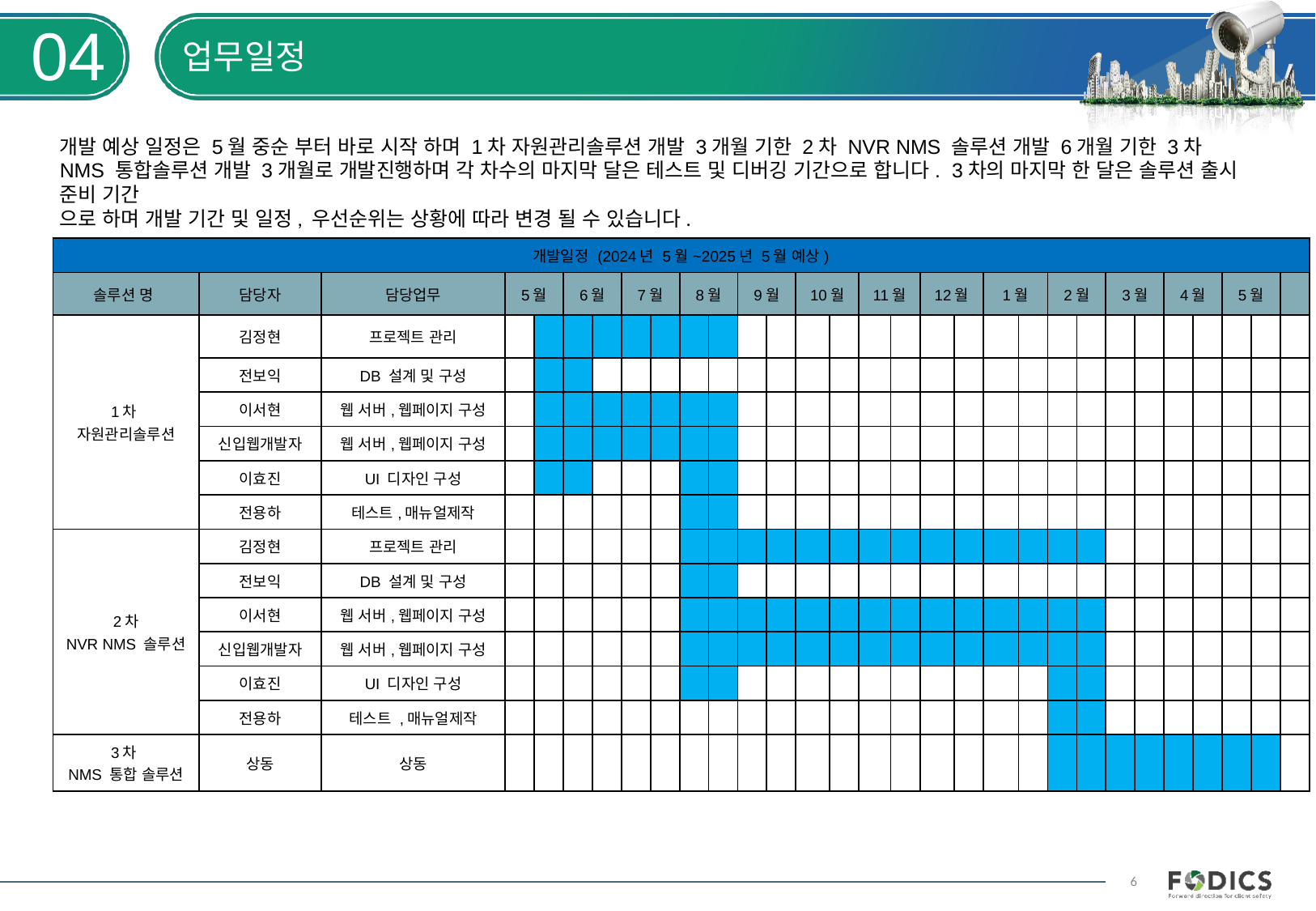

04
# 업무일정
개발 예상 일정은 5월 중순 부터 바로 시작 하며 1차 자원관리솔루션 개발 3개월 기한 2차 NVR NMS 솔루션 개발 6개월 기한 3차 NMS 통합솔루션 개발 3개월로 개발진행하며 각 차수의 마지막 달은 테스트 및 디버깅 기간으로 합니다.  3차의 마지막 한 달은 솔루션 출시 준비 기간
으로 하며 개발 기간 및 일정, 우선순위는 상황에 따라 변경 될 수 있습니다.

| 개발일정 (2024년 5월~2025년 5월 예상) |  |  |  |  |  |  |  |  |  |  |  |  |  |  |  |  |  |  |  |  |  |  |  |  |  |  |  |  |  |
| --- | --- | --- | --- | --- | --- | --- | --- | --- | --- | --- | --- | --- | --- | --- | --- | --- | --- | --- | --- | --- | --- | --- | --- | --- | --- | --- | --- | --- | --- |
| 솔루션 명 | 담당자 | 담당업무 | 5월 |  | 6월 |  | 7월 |  | 8월 |  | 9월 |  | 10월 |  | 11월 |  | 12월 |  | 1월 |  | 2월 |  | 3월 |  | 4월 |  | 5월 |  |  |
| 1차 자원관리솔루션 | 김정현 | 프로젝트 관리 |  |  |  |  |  |  |  |  |  |  |  |  |  |  |  |  |  |  |  |  |  |  |  |  |  |  |  |
|  | 전보익 | DB 설계 및 구성 |  |  |  |  |  |  |  |  |  |  |  |  |  |  |  |  |  |  |  |  |  |  |  |  |  |  |  |
|  | 이서현 | 웹 서버,웹페이지 구성 |  |  |  |  |  |  |  |  |  |  |  |  |  |  |  |  |  |  |  |  |  |  |  |  |  |  |  |
|  | 신입웹개발자 | 웹 서버,웹페이지 구성 |  |  |  |  |  |  |  |  |  |  |  |  |  |  |  |  |  |  |  |  |  |  |  |  |  |  |  |
|  | 이효진 | UI 디자인 구성 |  |  |  |  |  |  |  |  |  |  |  |  |  |  |  |  |  |  |  |  |  |  |  |  |  |  |  |
|  | 전용하 | 테스트,매뉴얼제작 |  |  |  |  |  |  |  |  |  |  |  |  |  |  |  |  |  |  |  |  |  |  |  |  |  |  |  |
| 2차 NVR NMS 솔루션 | 김정현 | 프로젝트 관리 |  |  |  |  |  |  |  |  |  |  |  |  |  |  |  |  |  |  |  |  |  |  |  |  |  |  |  |
|  | 전보익 | DB 설계 및 구성 |  |  |  |  |  |  |  |  |  |  |  |  |  |  |  |  |  |  |  |  |  |  |  |  |  |  |  |
|  | 이서현 | 웹 서버,웹페이지 구성 |  |  |  |  |  |  |  |  |  |  |  |  |  |  |  |  |  |  |  |  |  |  |  |  |  |  |  |
|  | 신입웹개발자 | 웹 서버,웹페이지 구성 |  |  |  |  |  |  |  |  |  |  |  |  |  |  |  |  |  |  |  |  |  |  |  |  |  |  |  |
|  | 이효진 | UI 디자인 구성 |  |  |  |  |  |  |  |  |  |  |  |  |  |  |  |  |  |  |  |  |  |  |  |  |  |  |  |
|  | 전용하 | 테스트 ,매뉴얼제작 |  |  |  |  |  |  |  |  |  |  |  |  |  |  |  |  |  |  |  |  |  |  |  |  |  |  |  |
| 3차 NMS 통합 솔루션 | 상동 | 상동 |  |  |  |  |  |  |  |  |  |  |  |  |  |  |  |  |  |  |  |  |  |  |  |  |  |  |  |
6